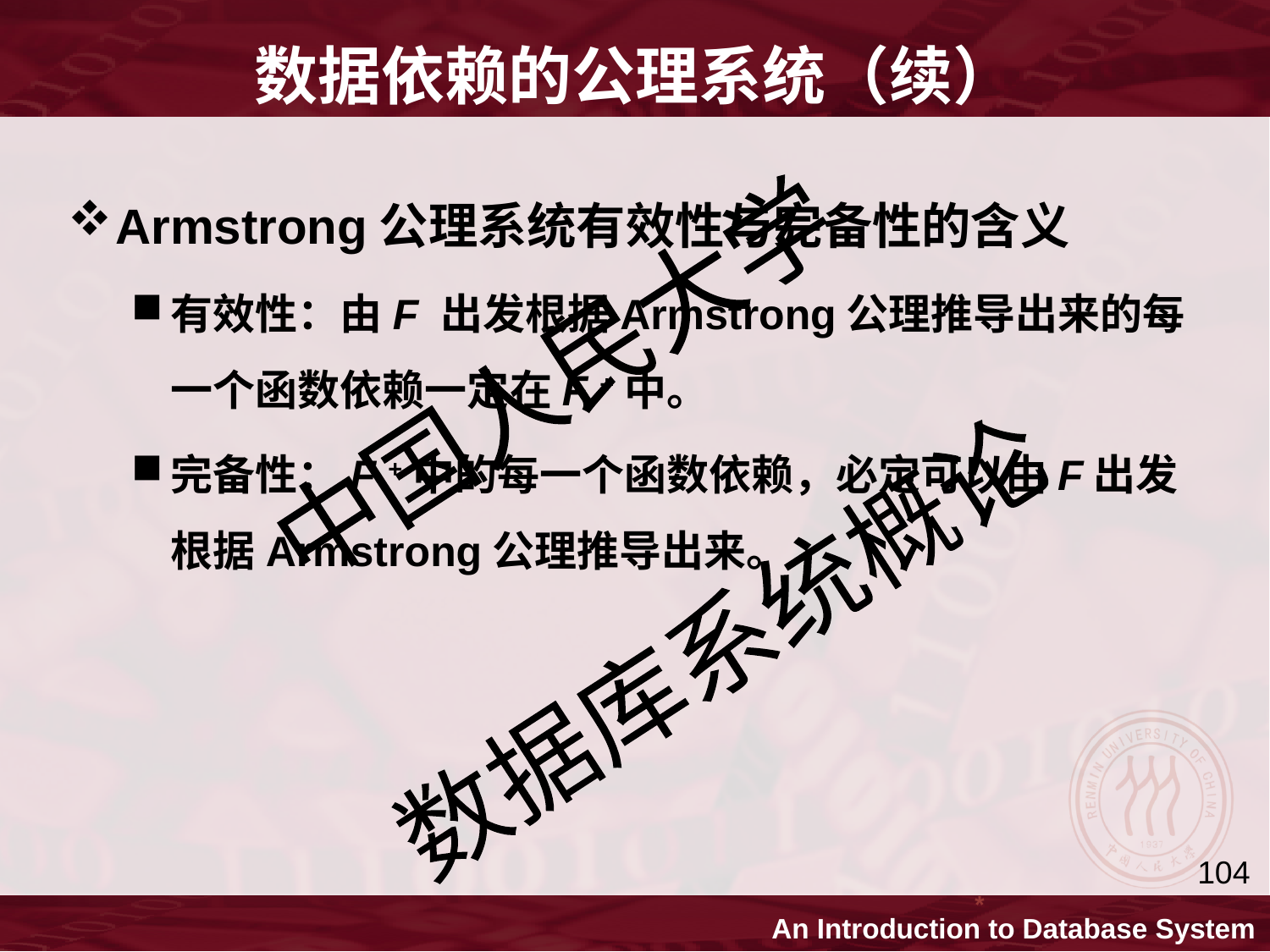

数据依赖的公理系统（续）
Armstrong公理系统有效性与完备性的含义
有效性：由F 出发根据Armstrong公理推导出来的每一个函数依赖一定在F +中。
完备性：F +中的每一个函数依赖，必定可以由F出发根据Armstrong公理推导出来。

*